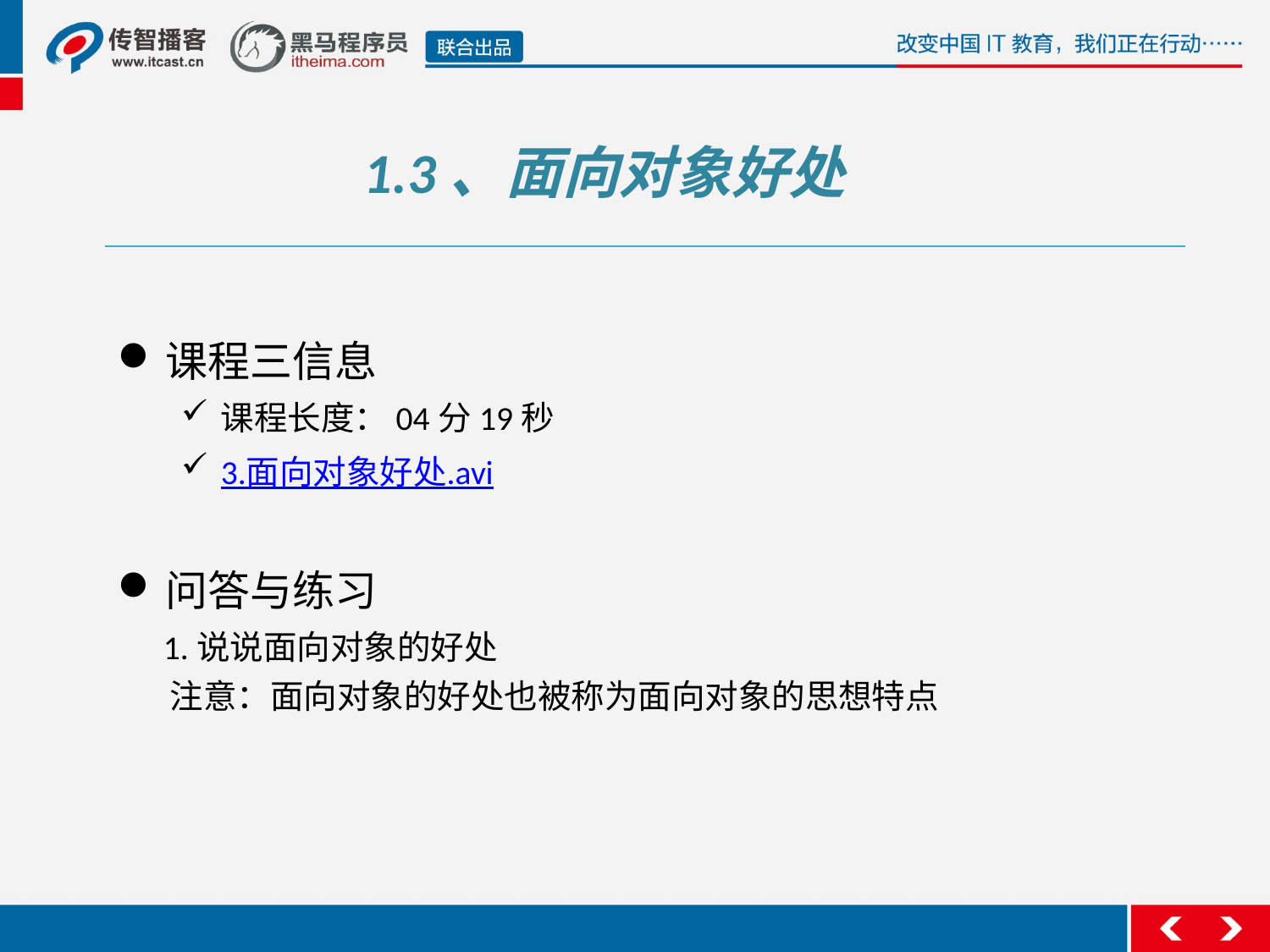

1.3、面向对象好处

课程三信息
课程长度：04分19秒
3.面向对象好处.avi

问答与练习
      1.说说面向对象的好处
      注意：面向对象的好处也被称为面向对象的思想特点